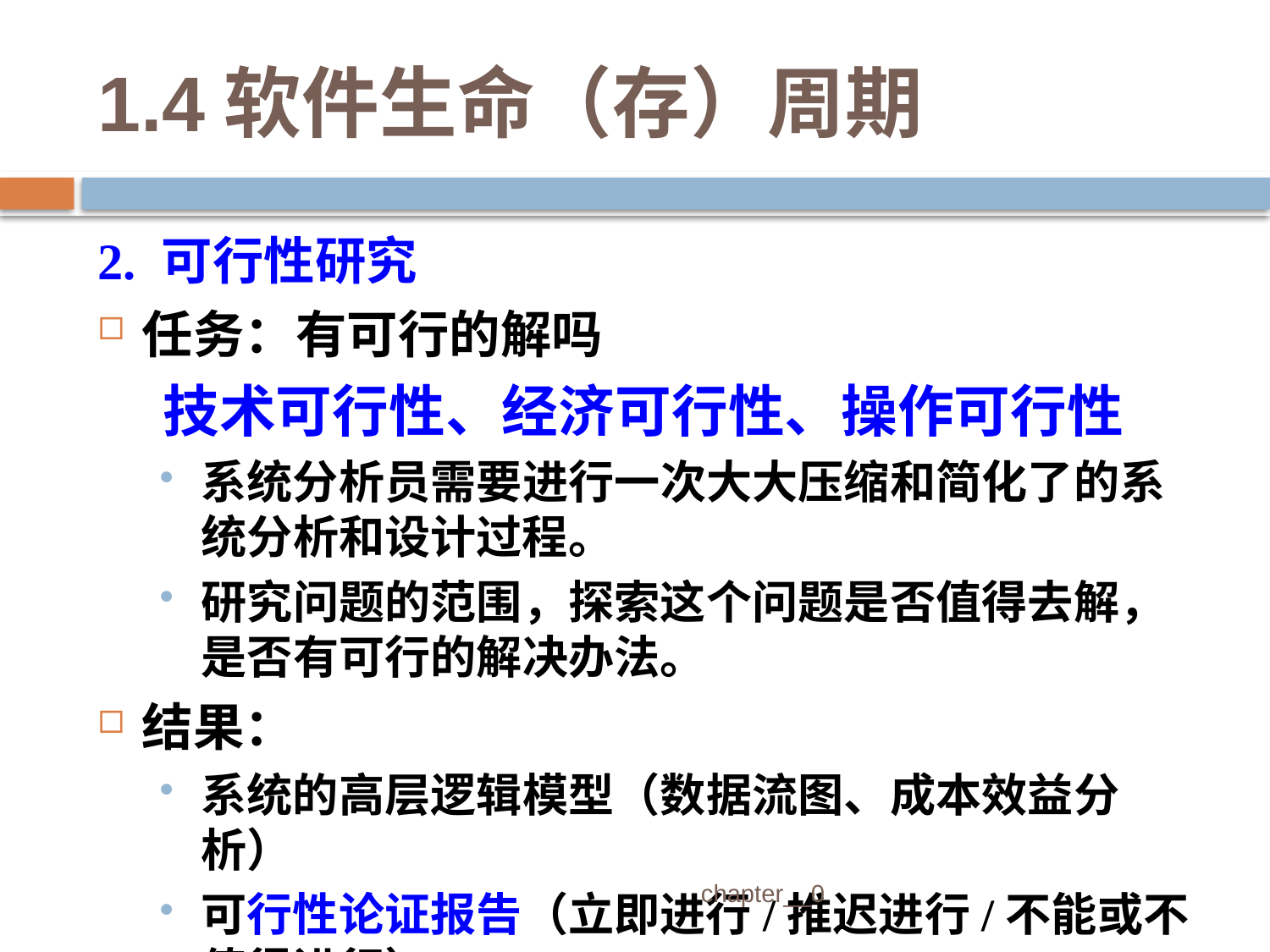

# 1.4软件生命（存）周期
31
2. 可行性研究
任务：有可行的解吗
    技术可行性、经济可行性、操作可行性
系统分析员需要进行一次大大压缩和简化了的系统分析和设计过程。
研究问题的范围，探索这个问题是否值得去解，是否有可行的解决办法。
结果：
系统的高层逻辑模型（数据流图、成本效益分析）
可行性论证报告（立即进行/推迟进行/不能或不值得进行）

 chapter__0